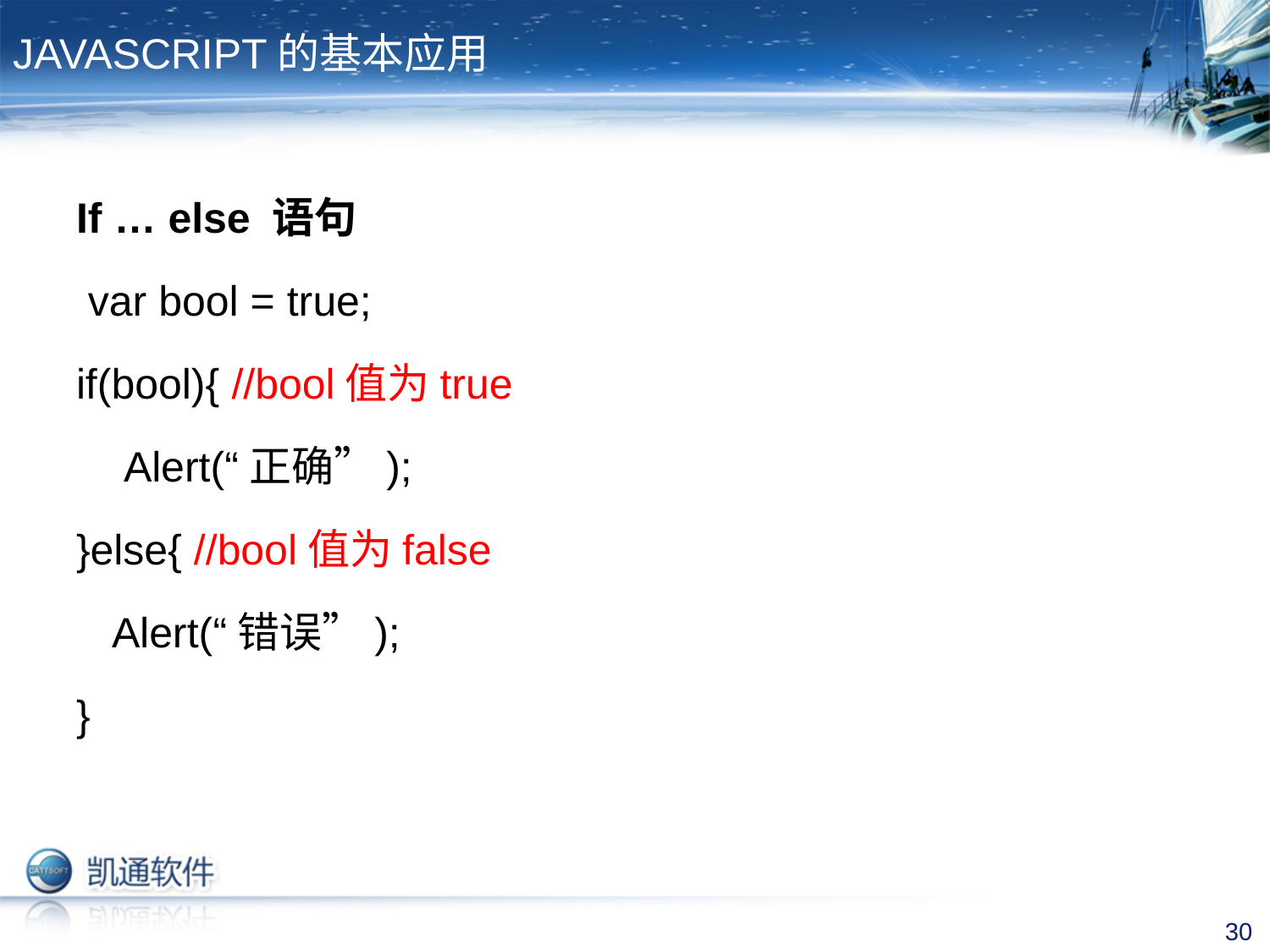

# JAVASCRIPT的基本应用
If … else 语句
 var bool = true;
if(bool){ //bool值为true
    Alert(“正确”);
}else{ //bool值为false
   Alert(“错误”);
}

30